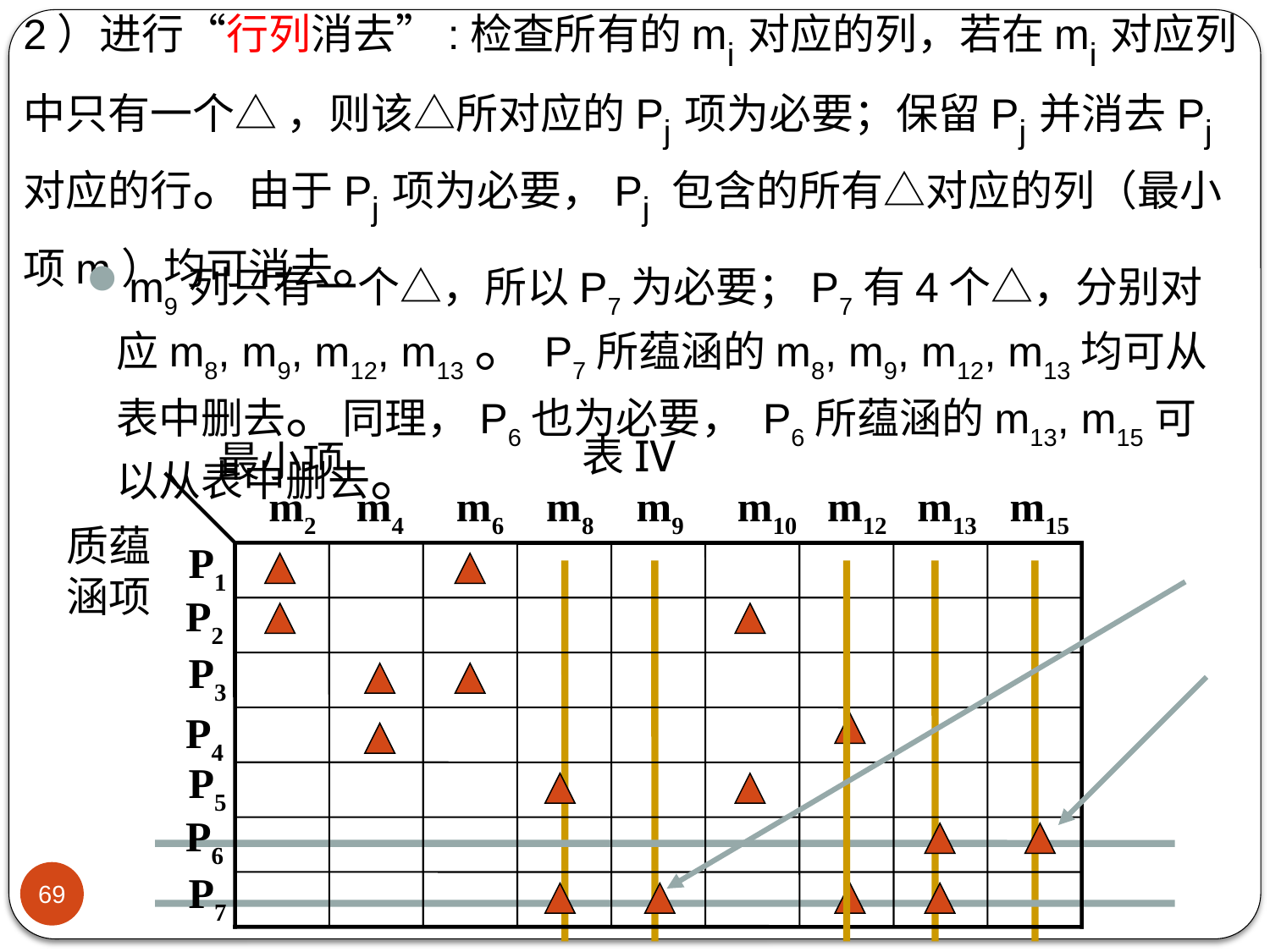

2）进行“行列消去”:检查所有的mi对应的列，若在mi对应列中只有一个△ ，则该△所对应的Pj项为必要；保留Pj并消去Pj对应的行。由于Pj项为必要，Pj 包含的所有△对应的列（最小项m）均可消去。
m9列只有一个△，所以P7为必要；P7有4个△，分别对应m8, m9, m12, m13。P7所蕴涵的m8, m9, m12, m13均可从表中删去。同理，P6也为必要， P6所蕴涵的m13, m15可以从表中删去。
表IV

最小项
质蕴
涵项
m2
m4
m6
m8
m9
m10
m12
m13
m15
P1
P2
P3
P4
P5
P6
P7

69